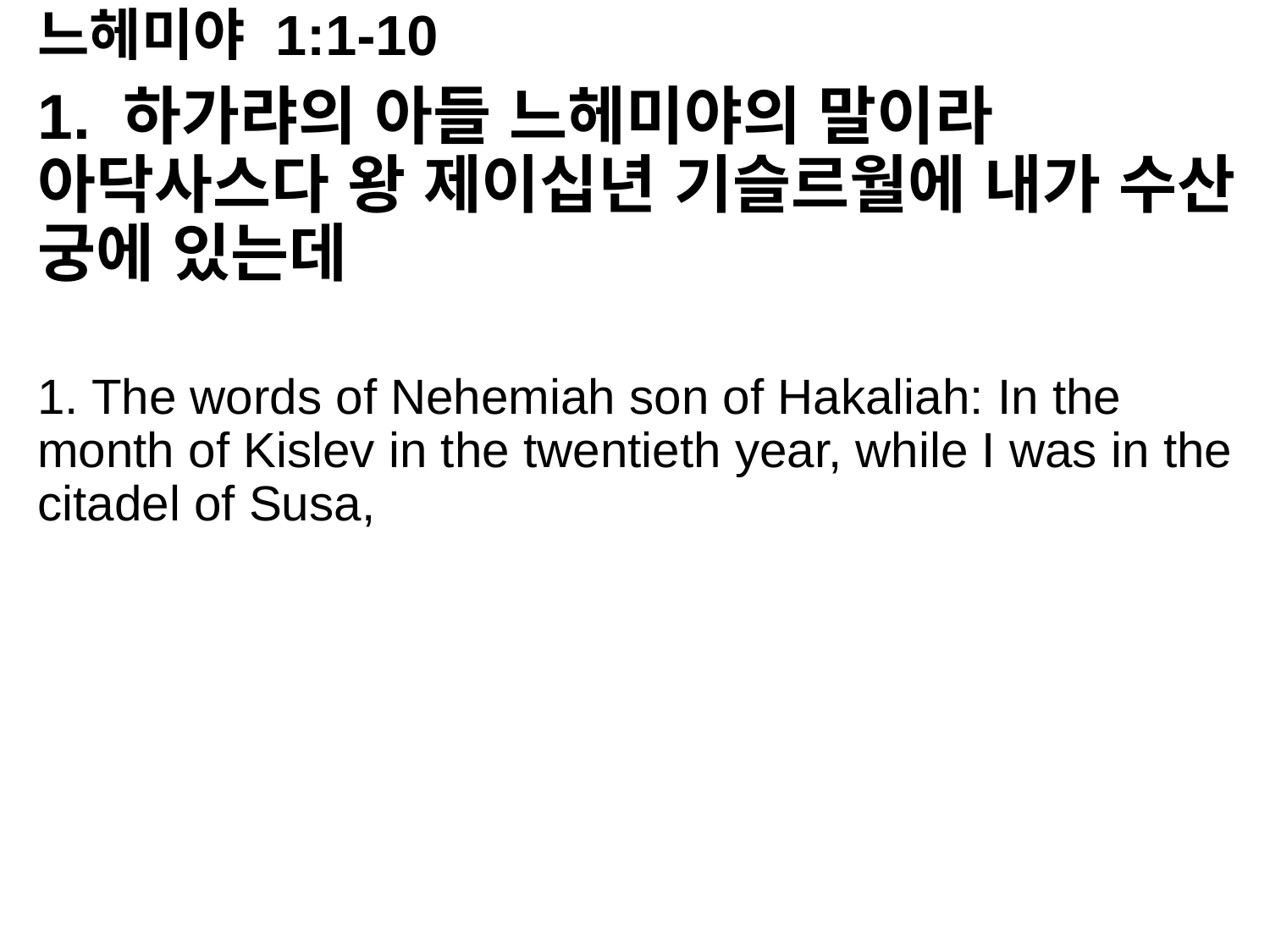

느헤미야 1:1-10
1. 하가랴의 아들 느헤미야의 말이라 아닥사스다 왕 제이십년 기슬르월에 내가 수산 궁에 있는데

1. The words of Nehemiah son of Hakaliah: In the month of Kislev in the twentieth year, while I was in the citadel of Susa,